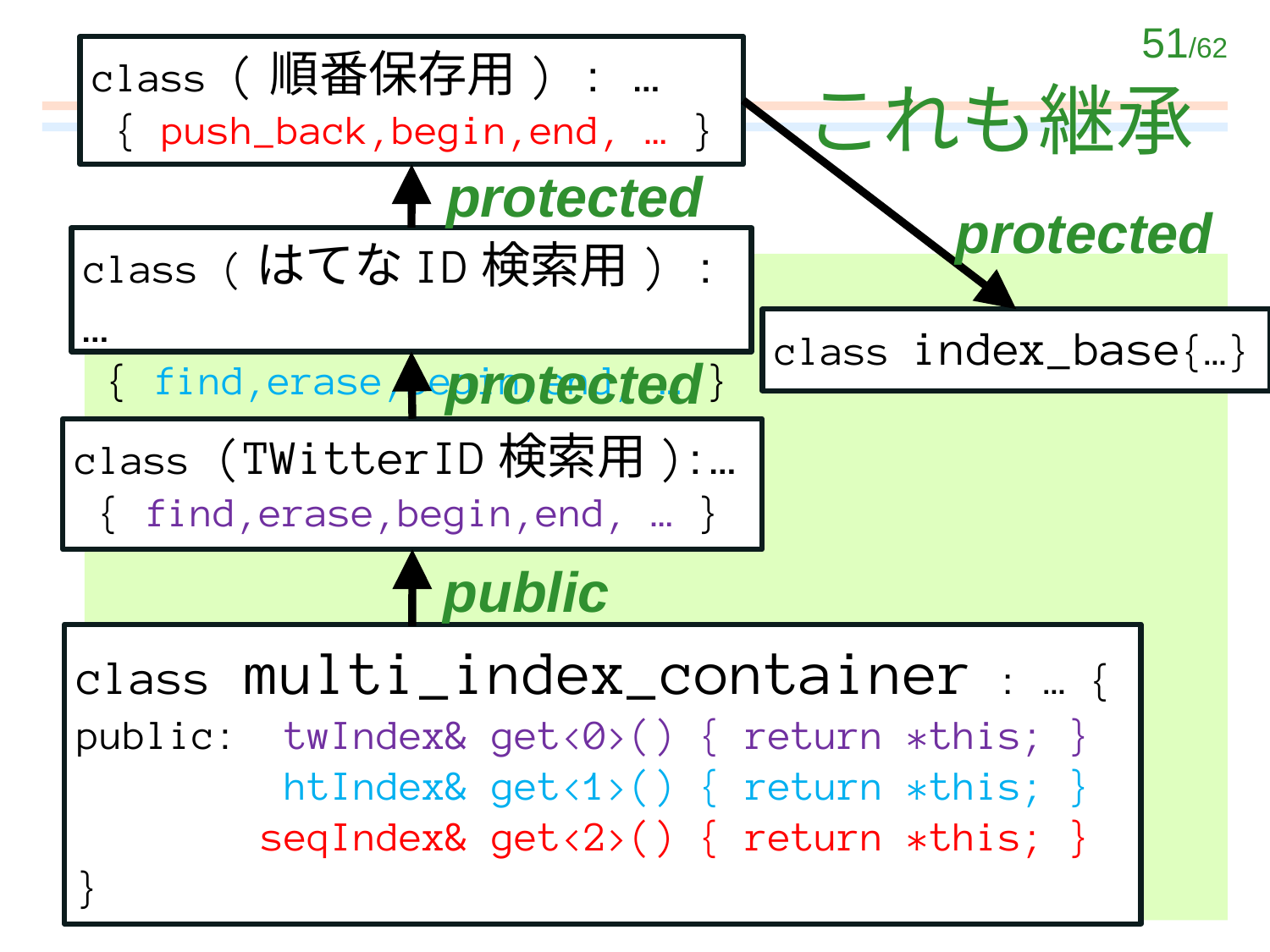

class (順番保存用) : …
 { push_back,begin,end, … }
# これも継承
protected
protected

class (はてなID検索用) : …
 { find,erase,begin,end, … }
class index_base{…}
protected
class (TWitterID検索用):…
 { find,erase,begin,end, … }
public
class multi_index_container : … {
public:  twIndex& get<0>() { return *this; }
         htIndex& get<1>() { return *this; }
        seqIndex& get<2>() { return *this; }
}